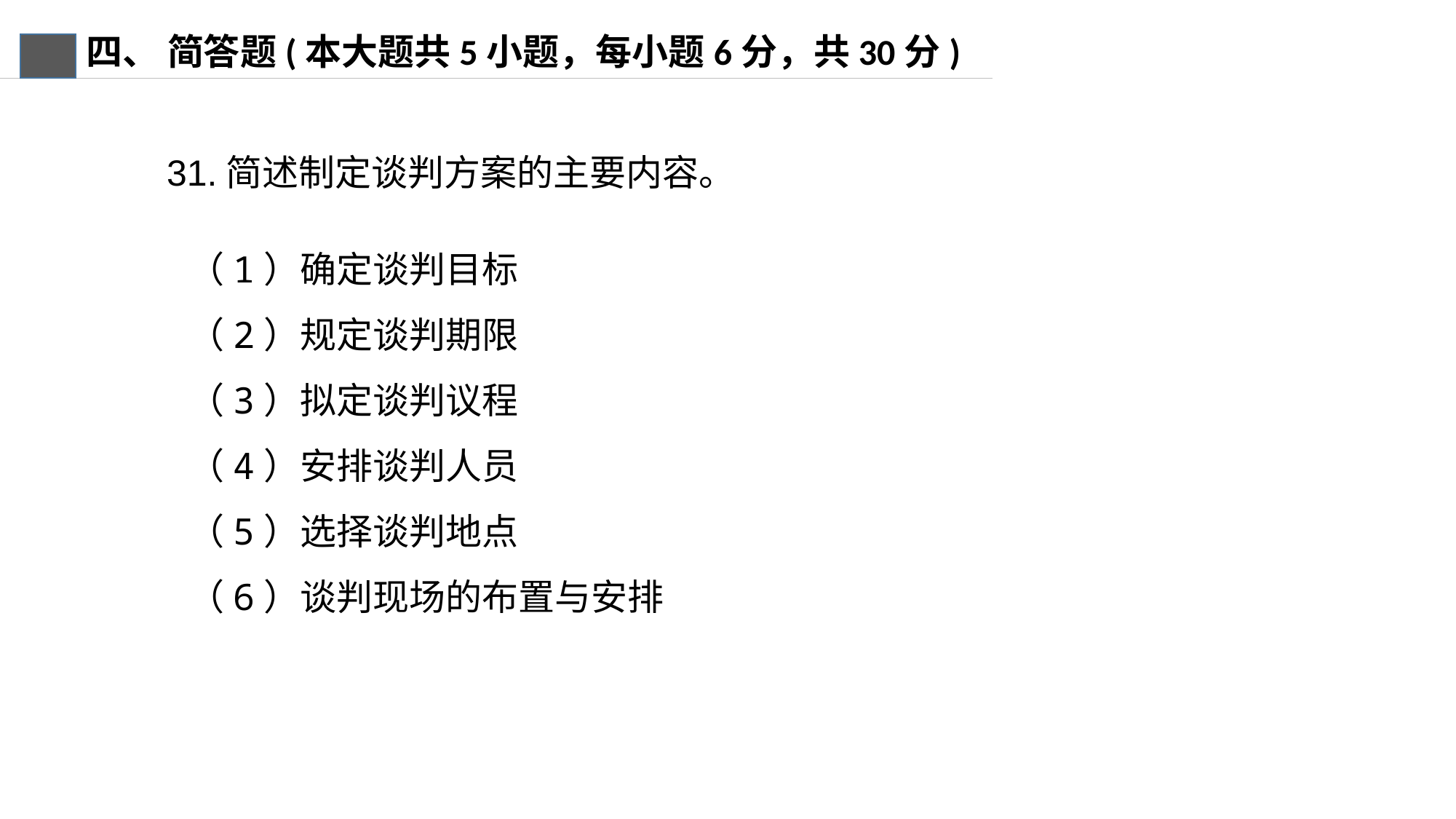

四、 简答题(本大题共5小题，每小题6分，共30分)

31.简述制定谈判方案的主要内容。
（1）确定谈判目标
（2）规定谈判期限
（3）拟定谈判议程
（4）安排谈判人员
（5）选择谈判地点
（6）谈判现场的布置与安排